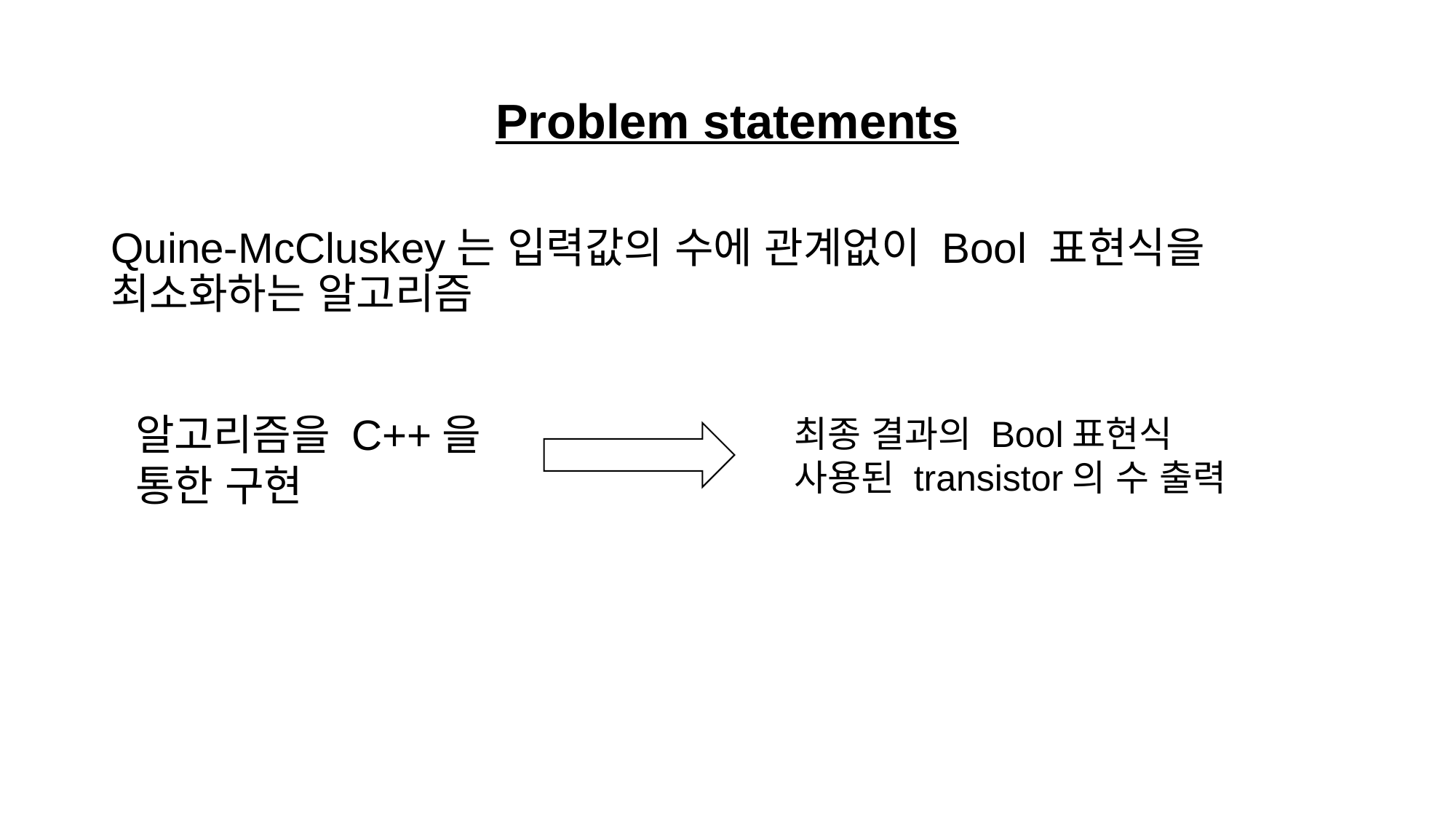

# Problem statements
Quine-McCluskey는 입력값의 수에 관계없이 Bool 표현식을 최소화하는 알고리즘

알고리즘을 C++을 통한 구현
최종 결과의 Bool표현식
사용된 transistor의 수 출력